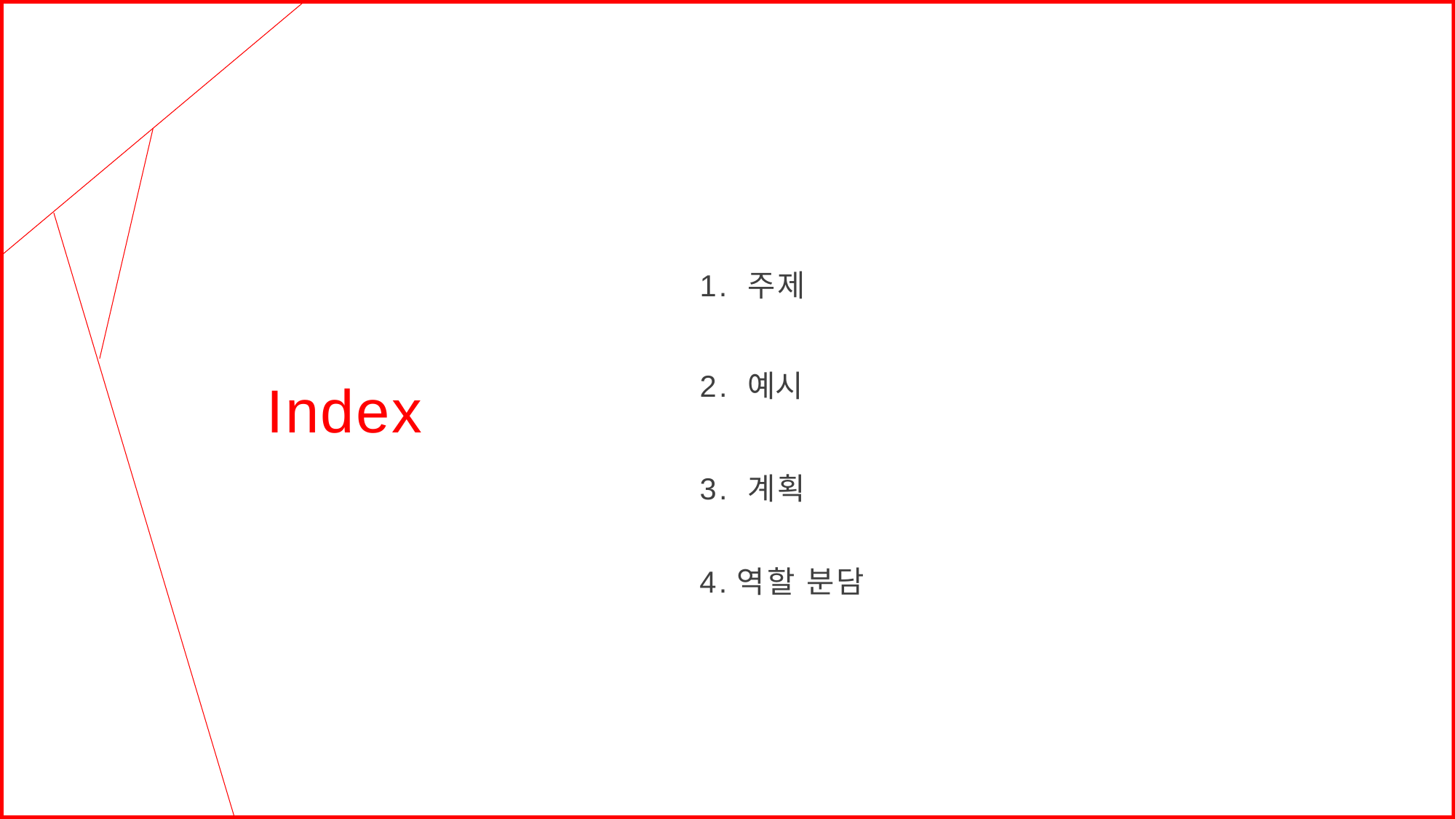

1. 주제
2. 예시
Index
3. 계획
4.역할 분담